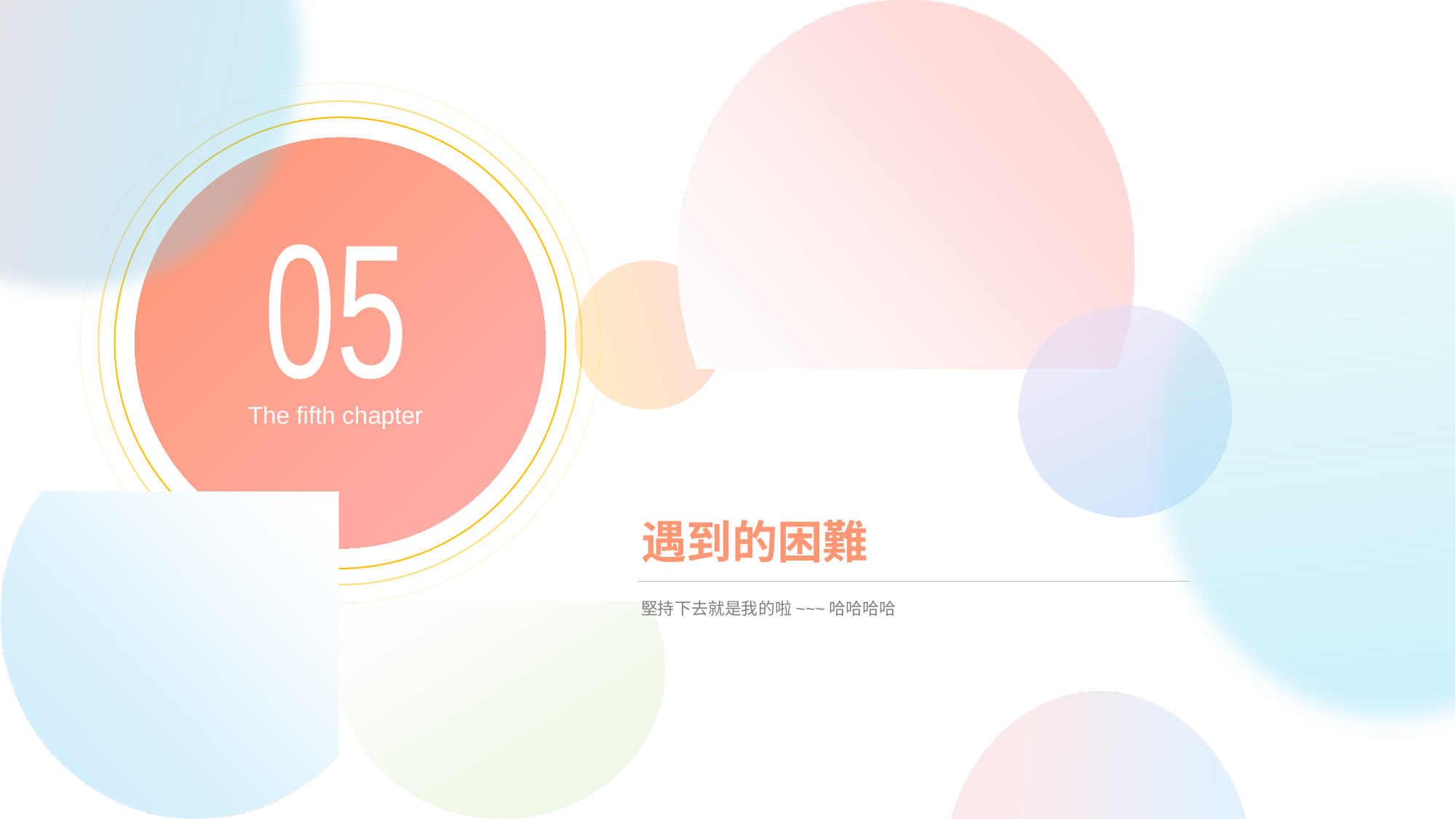

05

The fifth chapter

# 遇到的困難
堅持下去就是我的啦~~~哈哈哈哈